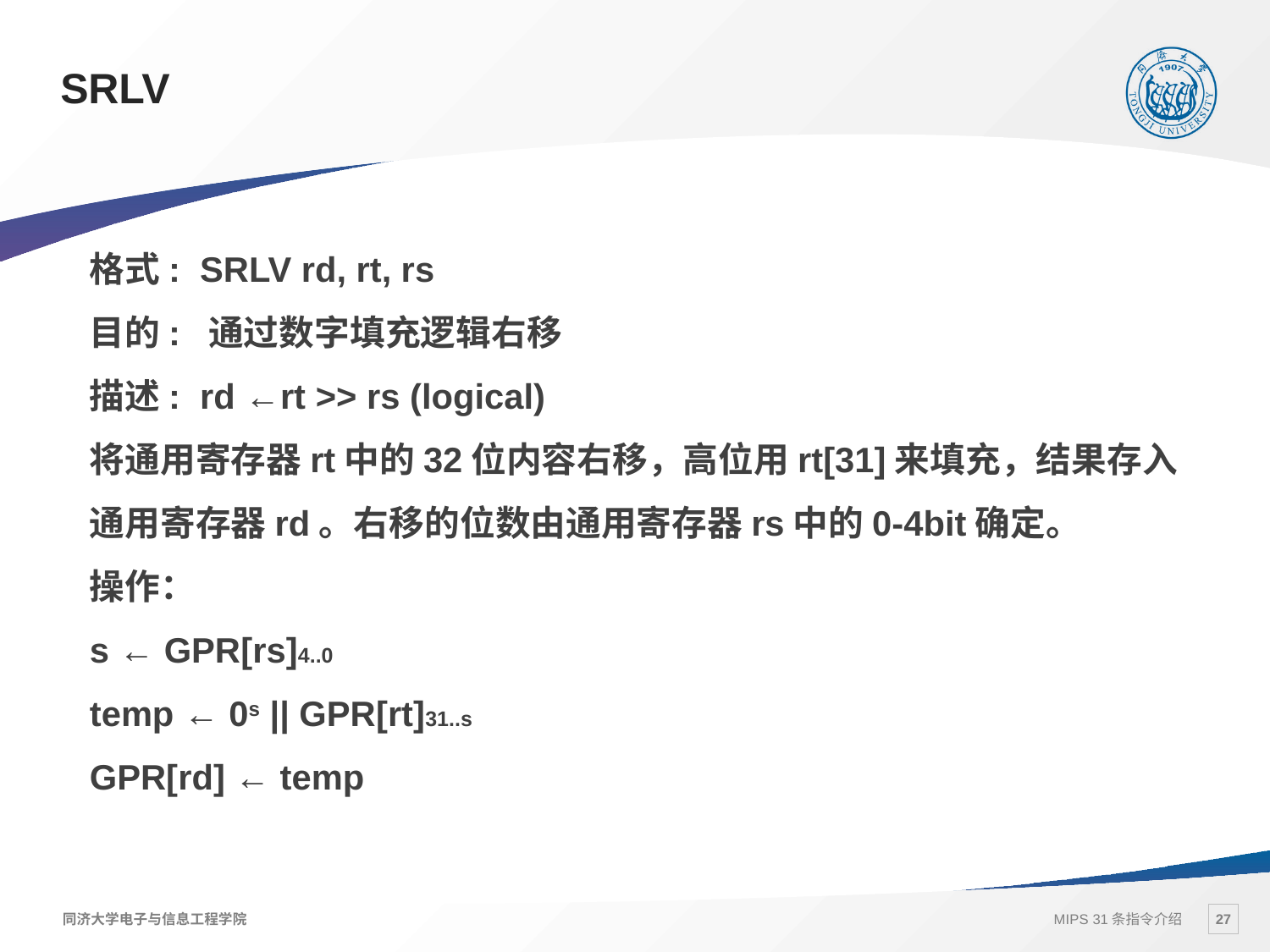

# SRLV
格式:  SRLV rd, rt, rs
目的:  通过数字填充逻辑右移
描述:  rd ←rt >> rs (logical)
将通用寄存器rt中的32位内容右移，高位用rt[31]来填充，结果存入通用寄存器rd。右移的位数由通用寄存器rs中的0-4bit确定。
操作：
s ← GPR[rs]4..0
temp ← 0s || GPR[rt]31..s
GPR[rd] ← temp